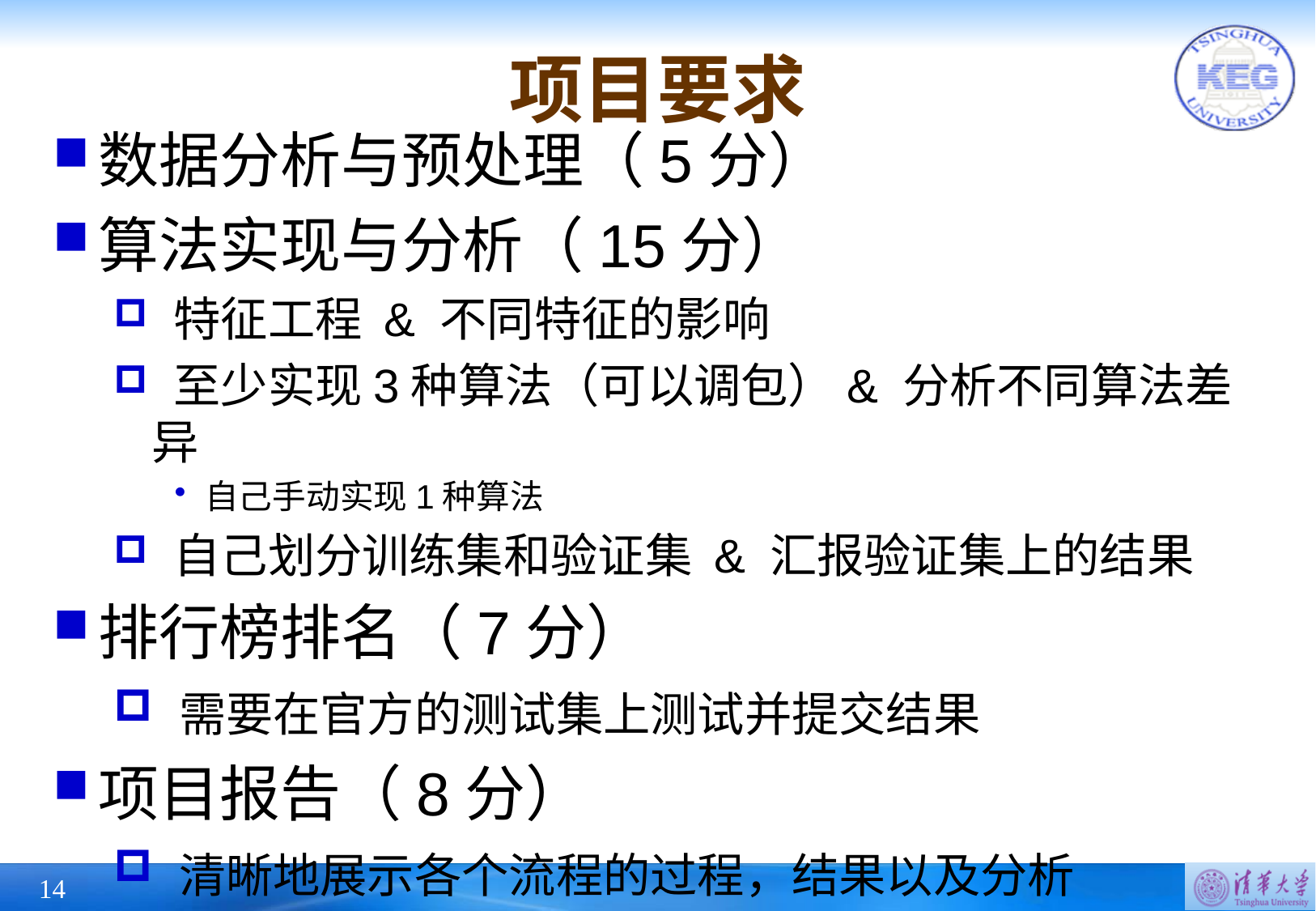

# 项目要求
数据分析与预处理（5分）
算法实现与分析（15分）
 特征工程 & 不同特征的影响
 至少实现3种算法（可以调包）& 分析不同算法差异
自己手动实现1种算法
 自己划分训练集和验证集 & 汇报验证集上的结果
排行榜排名（7分）
 需要在官方的测试集上测试并提交结果
项目报告（8分）
 清晰地展示各个流程的过程，结果以及分析